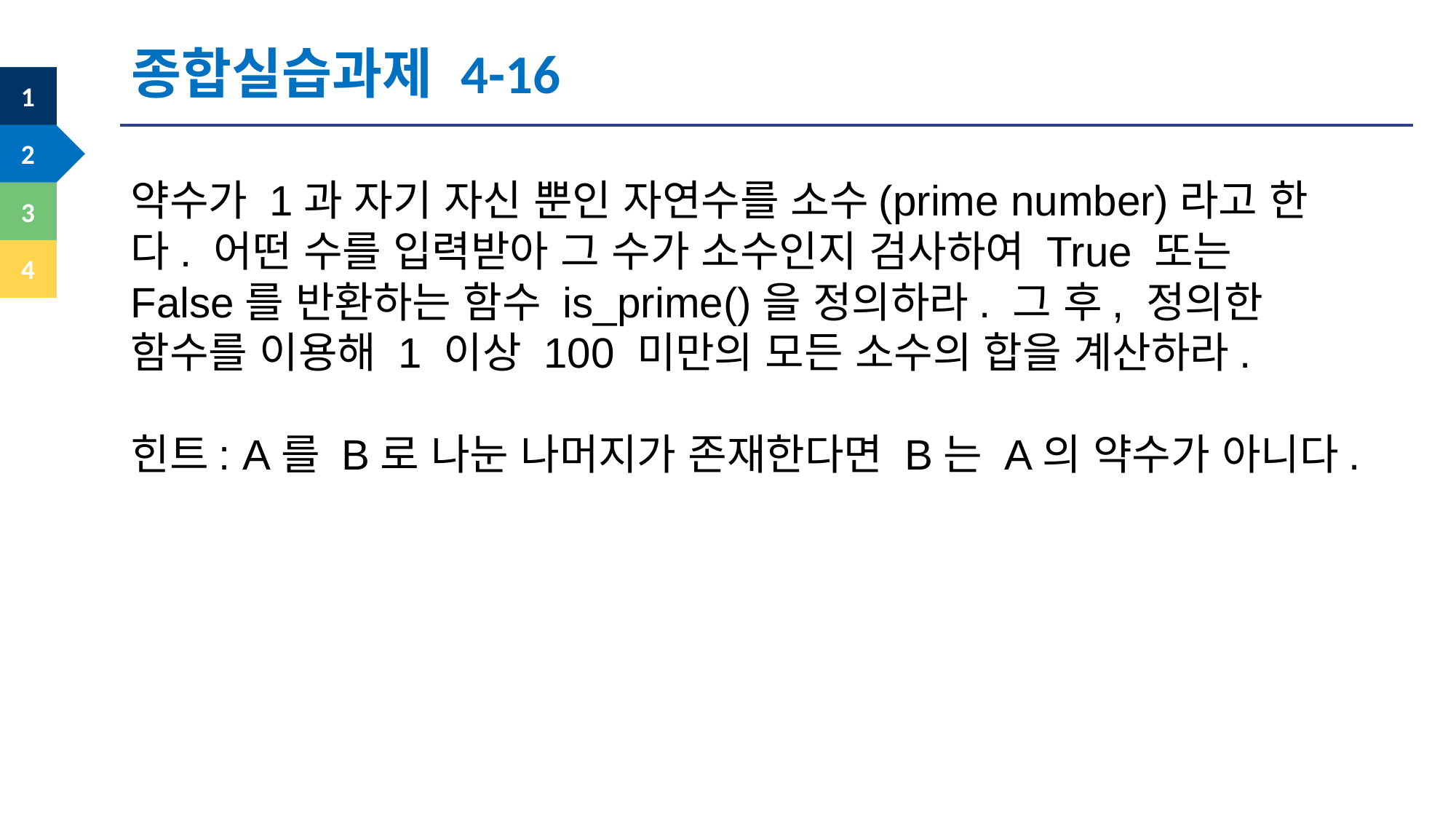

종합실습과제 4-16
약수가 1과 자기 자신 뿐인 자연수를 소수(prime number)라고 한다. 어떤 수를 입력받아 그 수가 소수인지 검사하여 True 또는 False를 반환하는 함수 is_prime()을 정의하라. 그 후, 정의한 함수를 이용해 1 이상 100 미만의 모든 소수의 합을 계산하라.

힌트: A를 B로 나눈 나머지가 존재한다면 B는 A의 약수가 아니다.